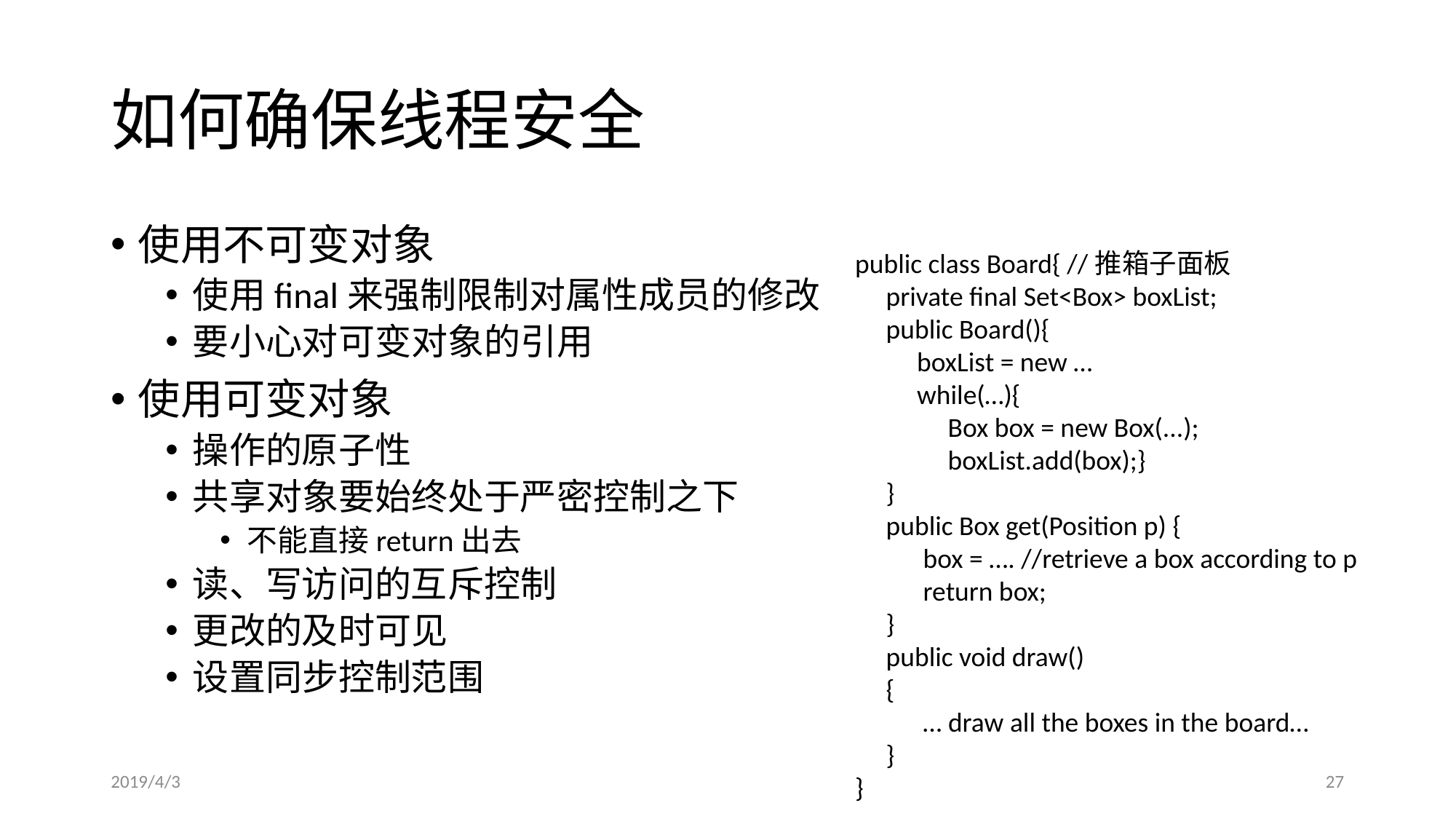

# 如何确保线程安全
使用不可变对象
使用final来强制限制对属性成员的修改
要小心对可变对象的引用
使用可变对象
操作的原子性
共享对象要始终处于严密控制之下
不能直接return出去
读、写访问的互斥控制
更改的及时可见
设置同步控制范围
public class Board{ //推箱子面板
     private final Set<Box> boxList;
     public Board(){
          boxList = new …
          while(…){
               Box box = new Box(...);
               boxList.add(box);}
     }
     public Box get(Position p) {
           box = …. //retrieve a box according to p
           return box;
     }
     public void draw()
     {
           … draw all the boxes in the board…
     }
}
2019/4/3
27